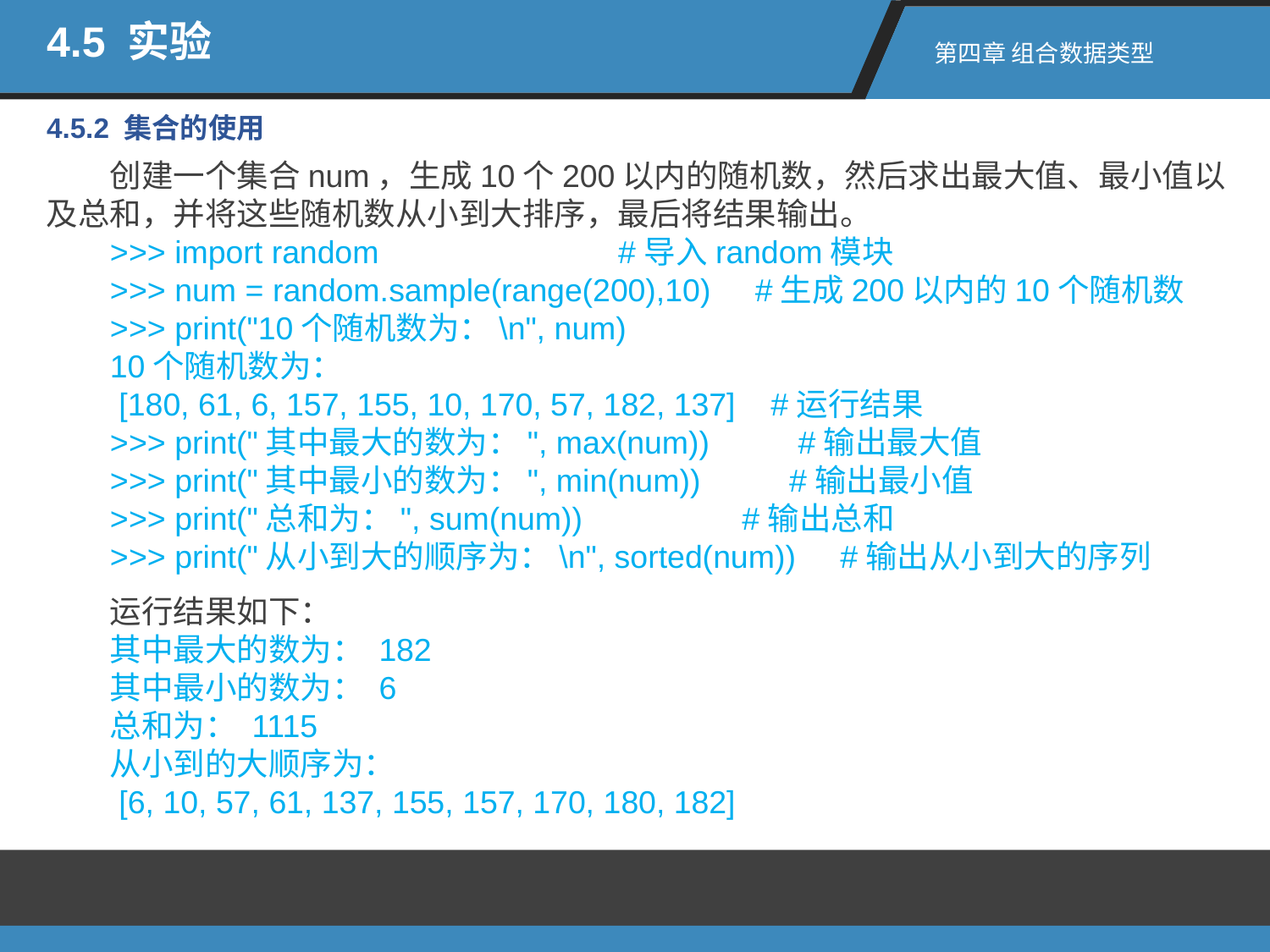

4.5 实验
第四章 组合数据类型
4.5.2 集合的使用
创建一个集合num，生成10个200以内的随机数，然后求出最大值、最小值以及总和，并将这些随机数从小到大排序，最后将结果输出。
>>> import random                           #导入random模块
>>> num = random.sample(range(200),10)     #生成200以内的10个随机数
>>> print("10个随机数为：\n", num)
10个随机数为：
 [180, 61, 6, 157, 155, 10, 170, 57, 182, 137]    #运行结果
>>> print("其中最大的数为：", max(num))          #输出最大值
>>> print("其中最小的数为：", min(num))          #输出最小值
>>> print("总和为：", sum(num))                  #输出总和
>>> print("从小到大的顺序为：\n", sorted(num))     #输出从小到大的序列
运行结果如下：
其中最大的数为： 182
其中最小的数为： 6
总和为： 1115
从小到的大顺序为：
 [6, 10, 57, 61, 137, 155, 157, 170, 180, 182]